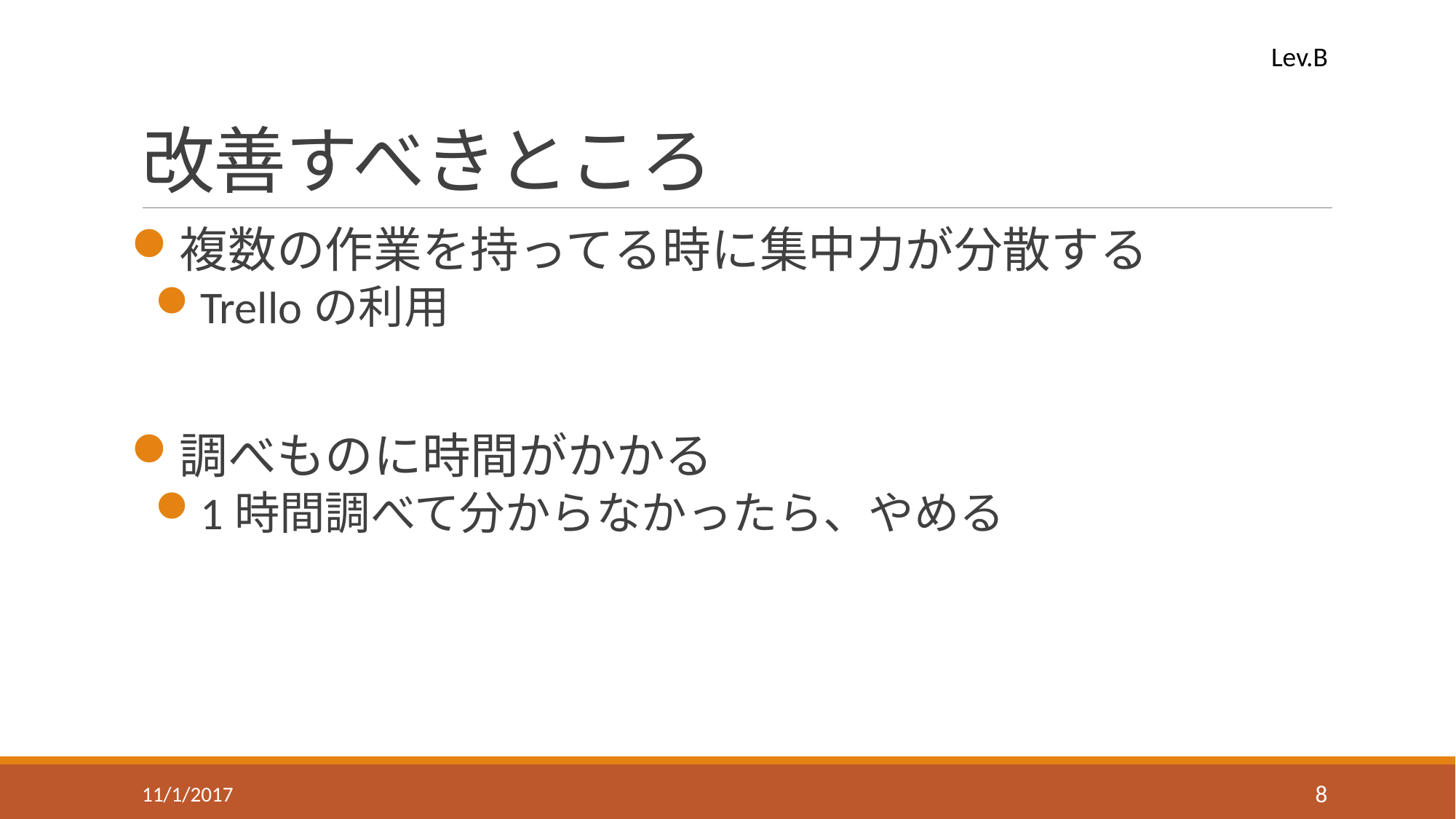

# 改善すべきところ
複数の作業を持ってる時に集中力が分散する
Trelloの利用

調べものに時間がかかる
1時間調べて分からなかったら、やめる
11/1/2017
8